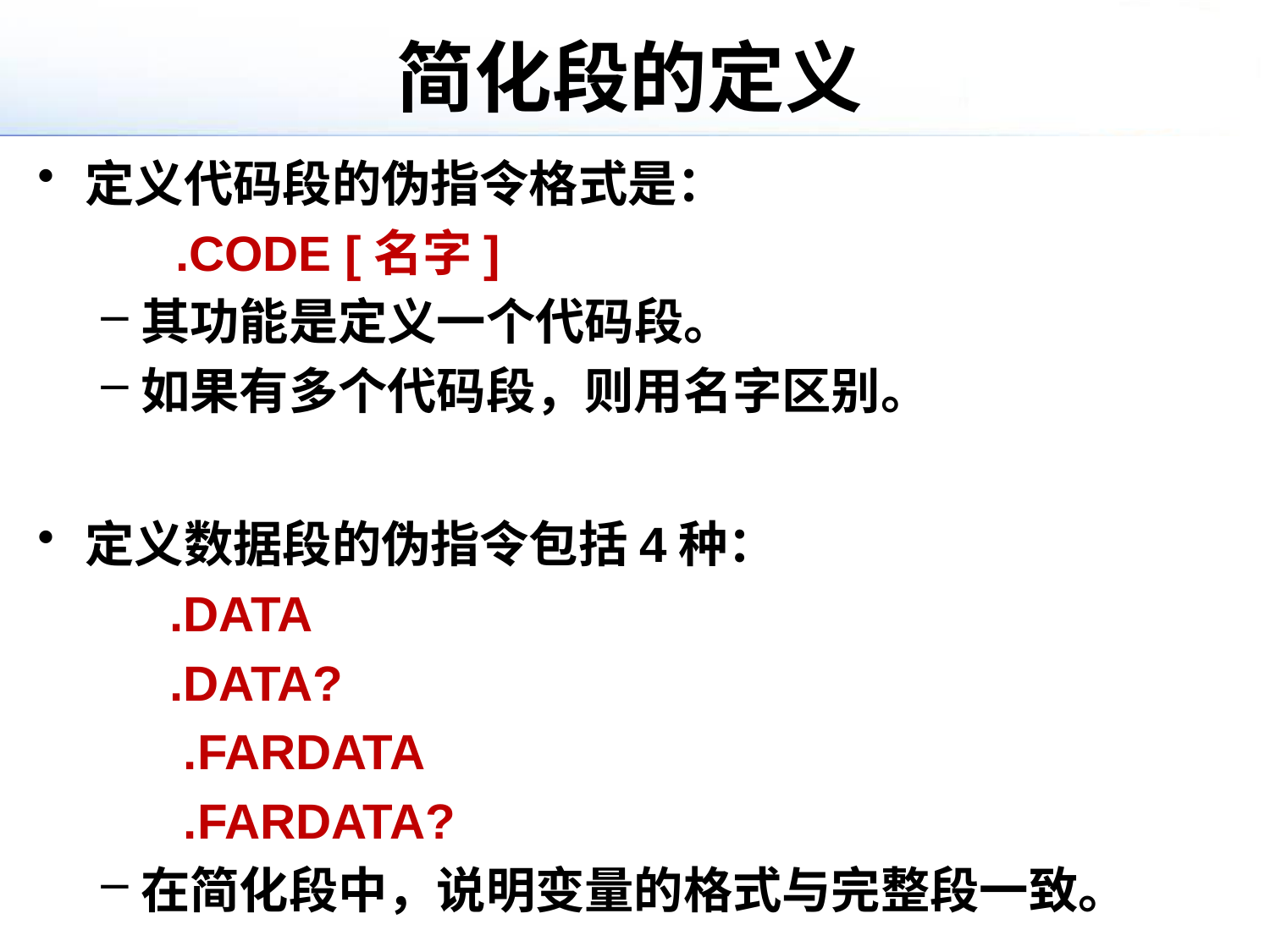

# 简化段的定义
定义代码段的伪指令格式是：
          .CODE [名字]
其功能是定义一个代码段。
如果有多个代码段，则用名字区别。

定义数据段的伪指令包括4种：
     .DATA
     .DATA?
      .FARDATA
      .FARDATA?
在简化段中，说明变量的格式与完整段一致。